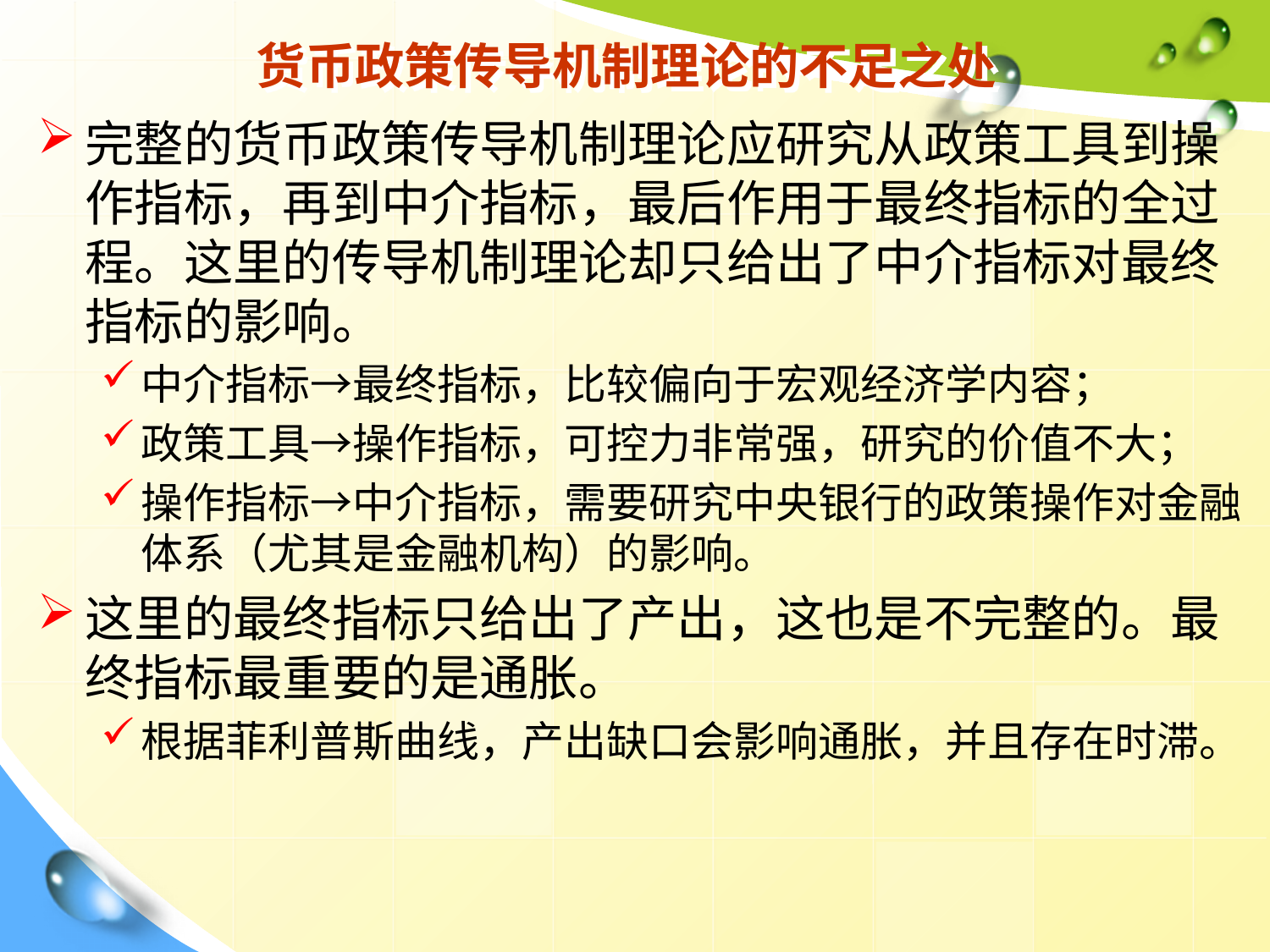

# 货币政策传导机制理论的不足之处
完整的货币政策传导机制理论应研究从政策工具到操作指标，再到中介指标，最后作用于最终指标的全过程。这里的传导机制理论却只给出了中介指标对最终指标的影响。
中介指标→最终指标，比较偏向于宏观经济学内容；
政策工具→操作指标，可控力非常强，研究的价值不大；
操作指标→中介指标，需要研究中央银行的政策操作对金融体系（尤其是金融机构）的影响。
这里的最终指标只给出了产出，这也是不完整的。最终指标最重要的是通胀。
根据菲利普斯曲线，产出缺口会影响通胀，并且存在时滞。